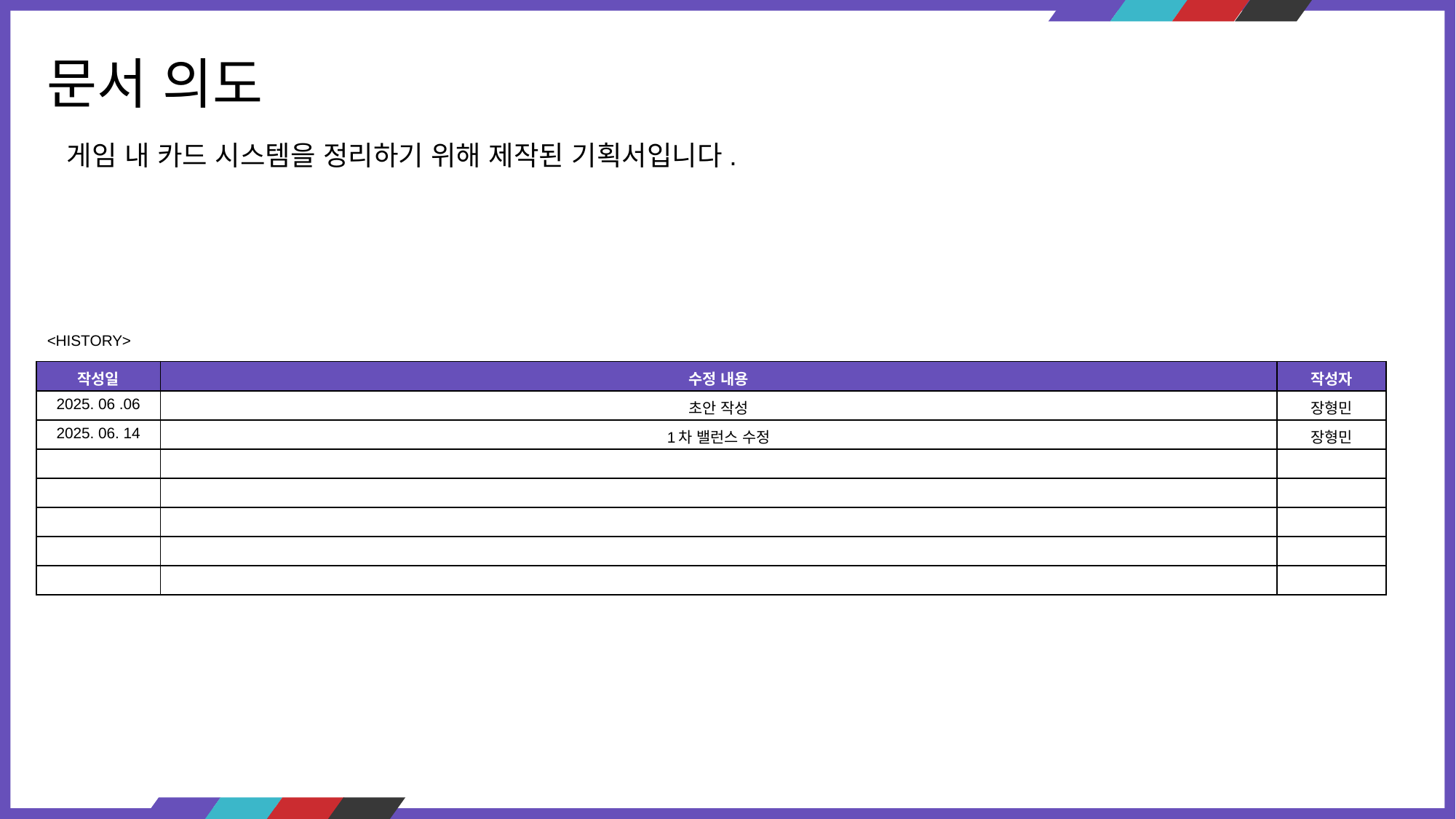

문서 의도
게임 내 카드 시스템을 정리하기 위해 제작된 기획서입니다.
<HISTORY>
| 작성일 | 수정 내용 | 작성자 |
| --- | --- | --- |
| 2025. 06 .06 | 초안 작성 | 장형민 |
| 2025. 06. 14 | 1차 밸런스 수정 | 장형민 |
|  |  |  |
|  |  |  |
|  |  |  |
|  |  |  |
|  |  |  |